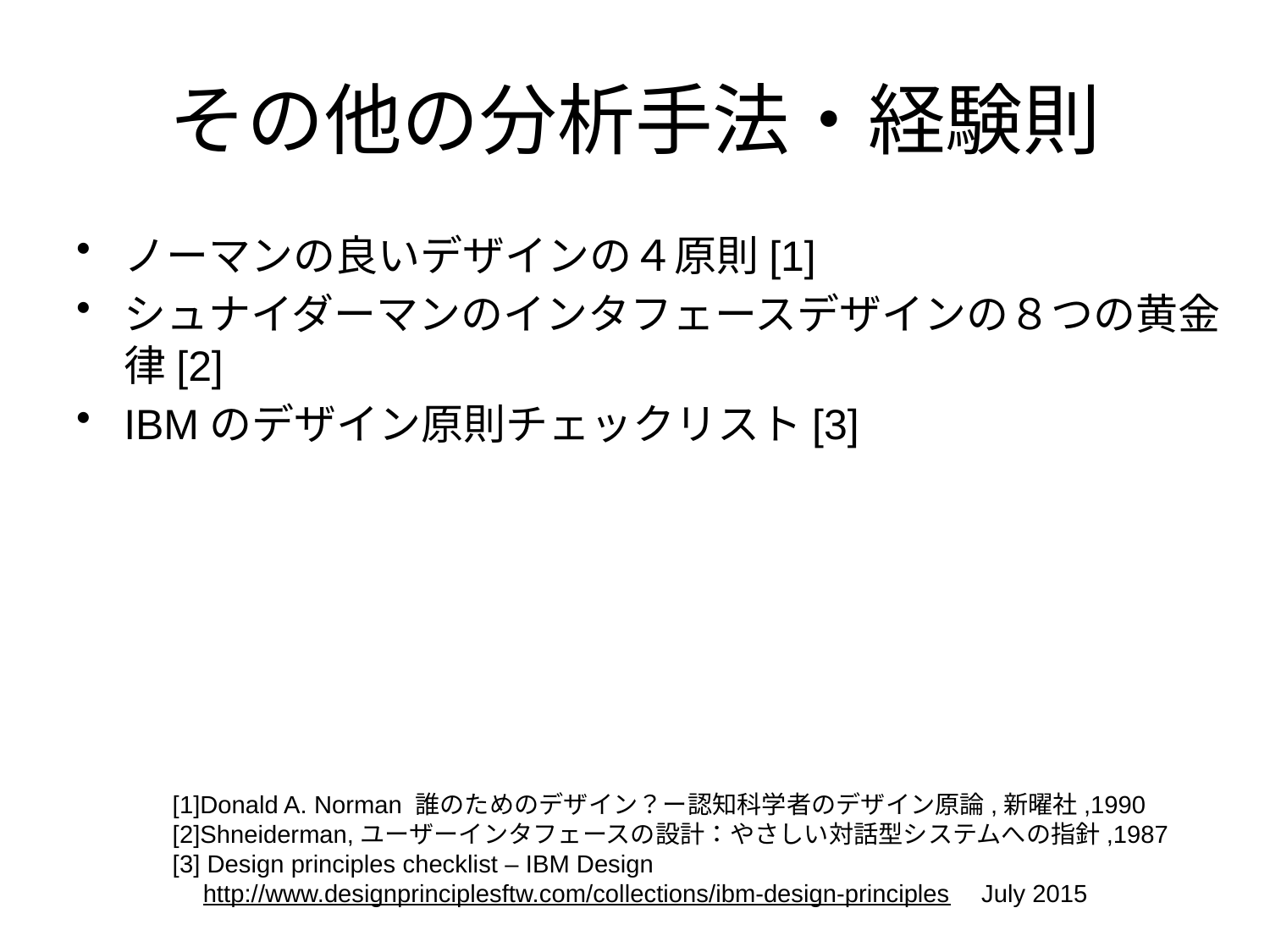

# その他の分析手法・経験則
ノーマンの良いデザインの４原則[1]
シュナイダーマンのインタフェースデザインの８つの黄金律[2]
IBMのデザイン原則チェックリスト[3]
[1]Donald A. Norman 誰のためのデザイン？ー認知科学者のデザイン原論,新曜社,1990
[2]Shneiderman,ユーザーインタフェースの設計：やさしい対話型システムへの指針,1987
[3] Design principles checklist – IBM Design
　http://www.designprinciplesftw.com/collections/ibm-design-principles　July 2015